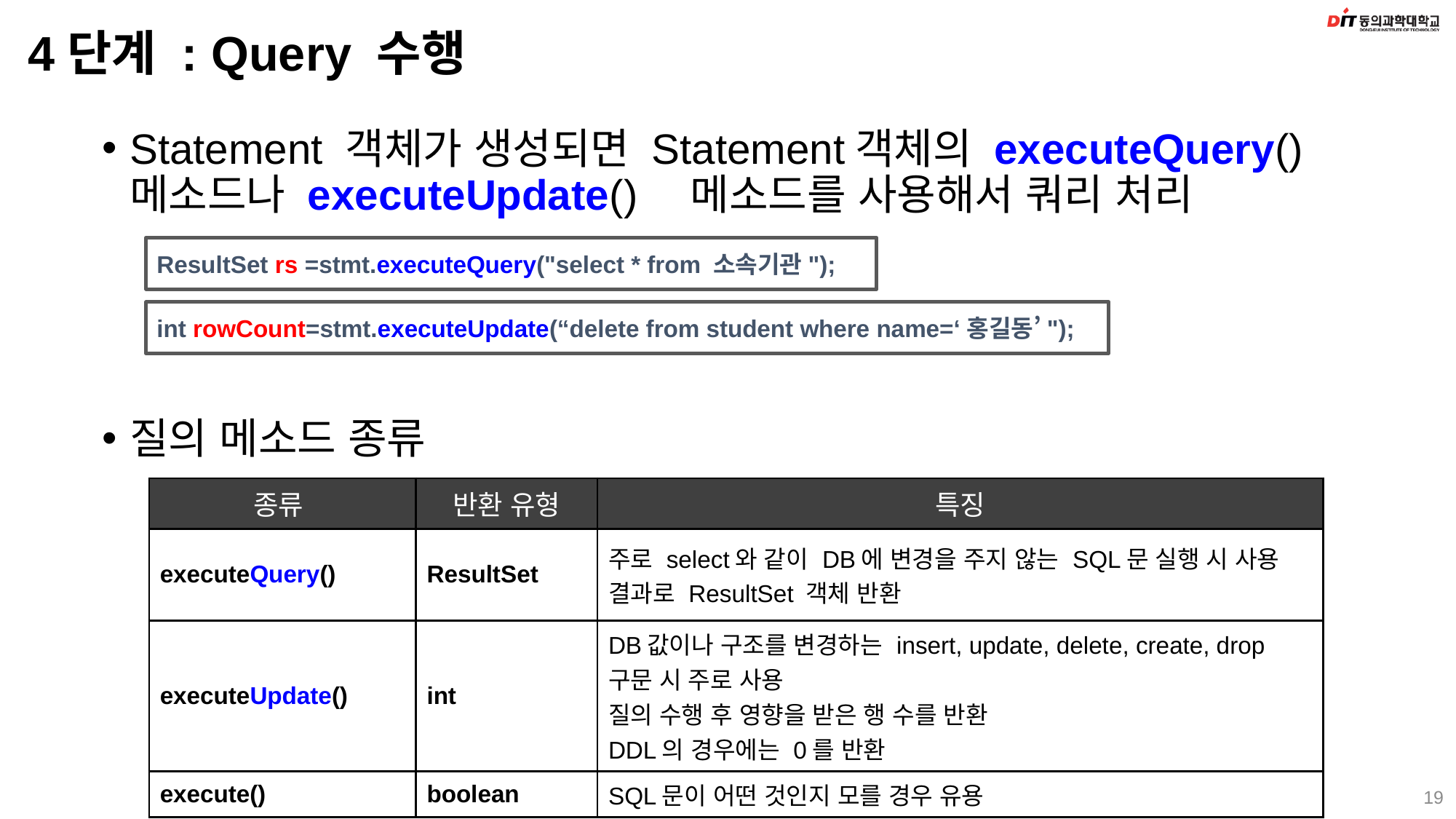

# 4단계 : Query 수행
Statement 객체가 생성되면 Statement객체의 executeQuery() 메소드나 executeUpdate()　메소드를 사용해서 쿼리 처리

질의 메소드 종류

ResultSet rs =stmt.executeQuery("select * from 소속기관");
int rowCount=stmt.executeUpdate(“delete from student where name=‘홍길동’");
| 종류 | 반환 유형 | 특징 |
| --- | --- | --- |
| executeQuery() | ResultSet | 주로 select와 같이 DB에 변경을 주지 않는 SQL문 실행 시 사용 결과로 ResultSet 객체 반환 |
| executeUpdate() | int | DB값이나 구조를 변경하는 insert, update, delete, create, drop 구문 시 주로 사용 질의 수행 후 영향을 받은 행 수를 반환 DDL의 경우에는 0를 반환 |
| execute() | boolean | SQL문이 어떤 것인지 모를 경우 유용 |
19